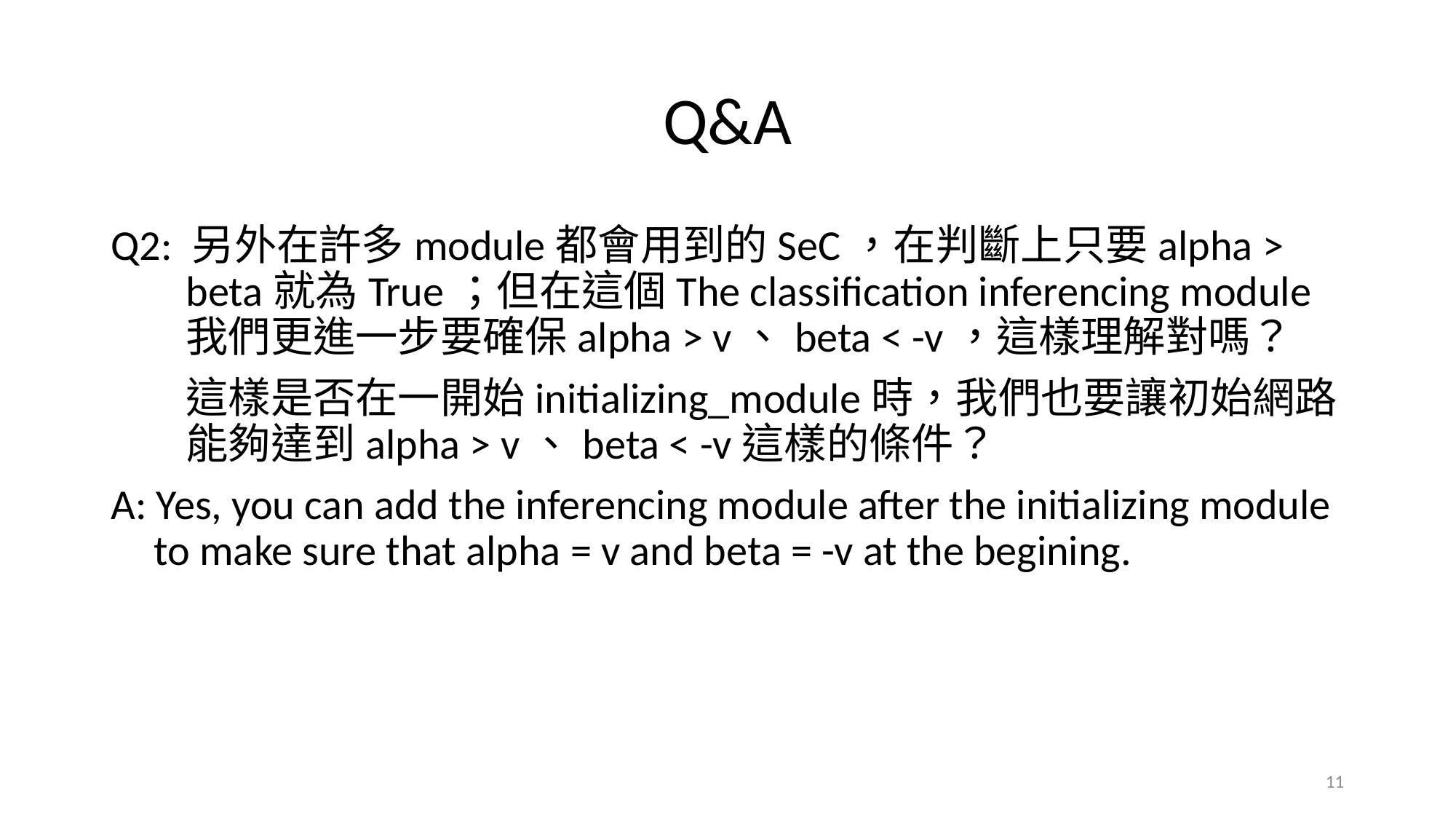

# Q&A
Q2: 另外在許多module都會用到的SeC，在判斷上只要alpha > beta就為True；但在這個The classification inferencing module我們更進一步要確保alpha > v、beta < -v，這樣理解對嗎？
這樣是否在一開始initializing_module時，我們也要讓初始網路能夠達到alpha > v、beta < -v這樣的條件？
A: Yes, you can add the inferencing module after the initializing module to make sure that alpha = v and beta = -v at the begining.

11